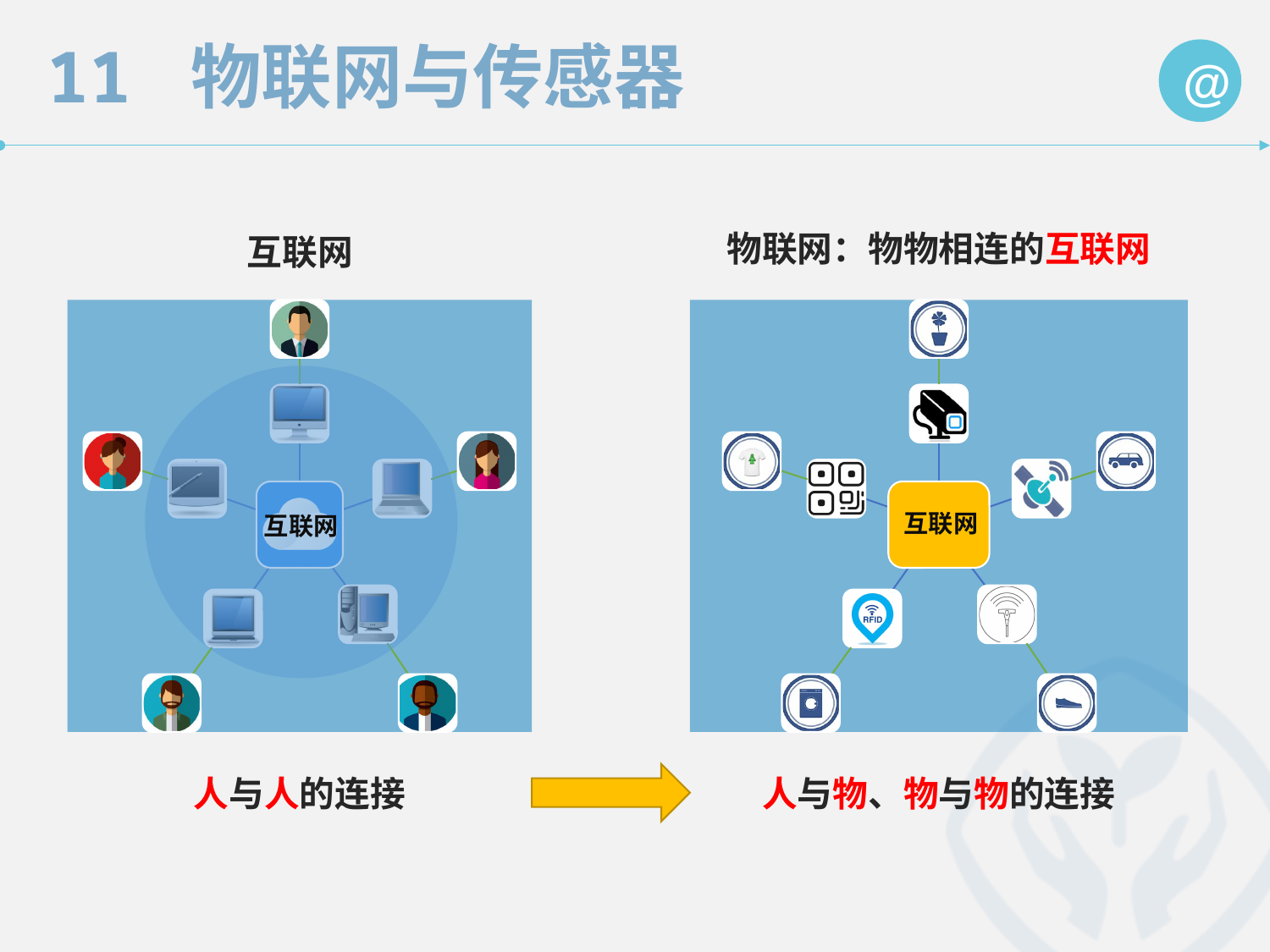

物联网：物物相连的互联网
互联网

互联网

互联网
人与物、物与物的连接
人与人的连接